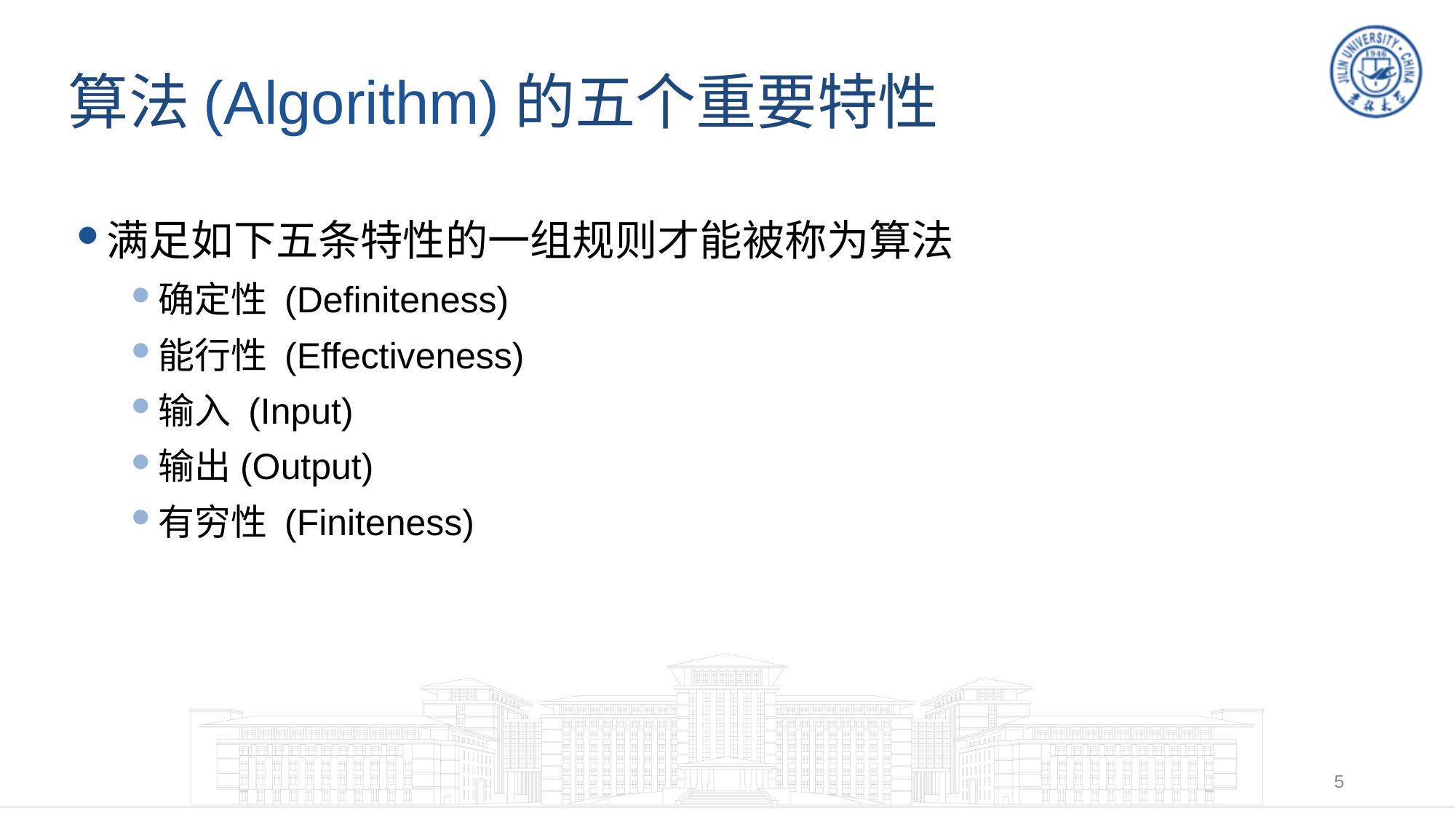

# 算法(Algorithm)的五个重要特性
满足如下五条特性的一组规则才能被称为算法
确定性 (Definiteness)
能行性 (Effectiveness)
输入 (Input)
输出(Output)
有穷性 (Finiteness)

5